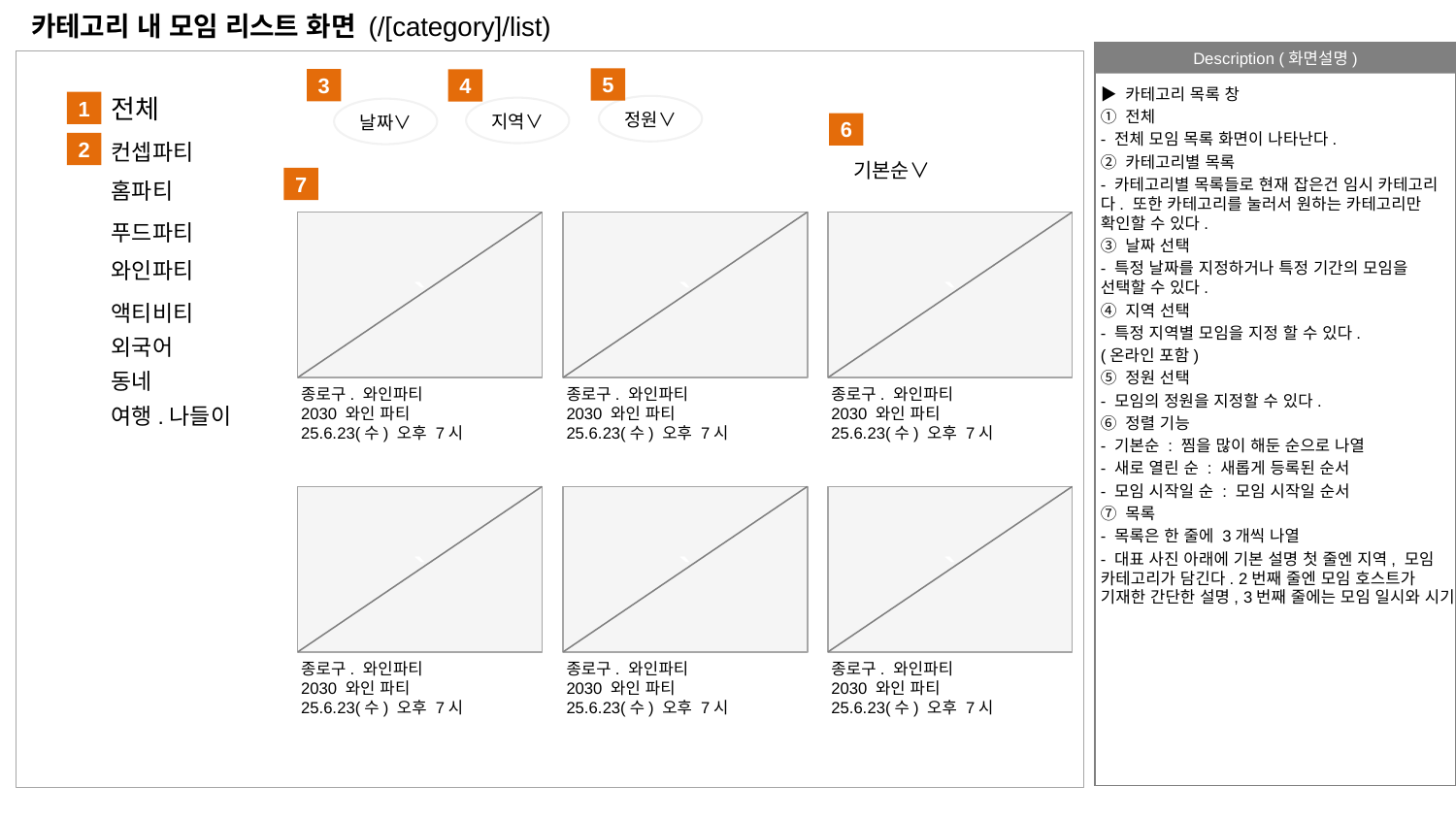

# 카테고리 내 모임 리스트 화면 (/[category]/list)

5
3
4
▶ 카테고리 목록 창
① 전체
- 전체 모임 목록 화면이 나타난다.
② 카테고리별 목록
- 카테고리별 목록들로 현재 잡은건 임시 카테고리다. 또한 카테고리를 눌러서 원하는 카테고리만 확인할 수 있다.
③ 날짜 선택
- 특정 날짜를 지정하거나 특정 기간의 모임을 선택할 수 있다.
④ 지역 선택
- 특정 지역별 모임을 지정 할 수 있다.
(온라인 포함)
⑤ 정원 선택
- 모임의 정원을 지정할 수 있다.
⑥ 정렬 기능
- 기본순 : 찜을 많이 해둔 순으로 나열
- 새로 열린 순 : 새롭게 등록된 순서
- 모임 시작일 순 : 모임 시작일 순서
⑦ 목록
- 목록은 한 줄에 3개씩 나열
- 대표 사진 아래에 기본 설명 첫 줄엔 지역, 모임 카테고리가 담긴다. 2번째 줄엔 모임 호스트가 기재한 간단한 설명, 3번째 줄에는 모임 일시와 시기

전체
1

정원∨
지역∨
날짜∨
6
컨셉파티
2
기본순∨
7
홈파티
푸드파티
`
`
`
와인파티
액티비티
외국어
동네
종로구. 와인파티
2030 와인 파티
25.6.23(수) 오후 7시
종로구. 와인파티
2030 와인 파티
25.6.23(수) 오후 7시
종로구. 와인파티
2030 와인 파티
25.6.23(수) 오후 7시
여행.나들이
`
`
`
종로구. 와인파티
2030 와인 파티
25.6.23(수) 오후 7시
종로구. 와인파티
2030 와인 파티
25.6.23(수) 오후 7시
종로구. 와인파티
2030 와인 파티
25.6.23(수) 오후 7시